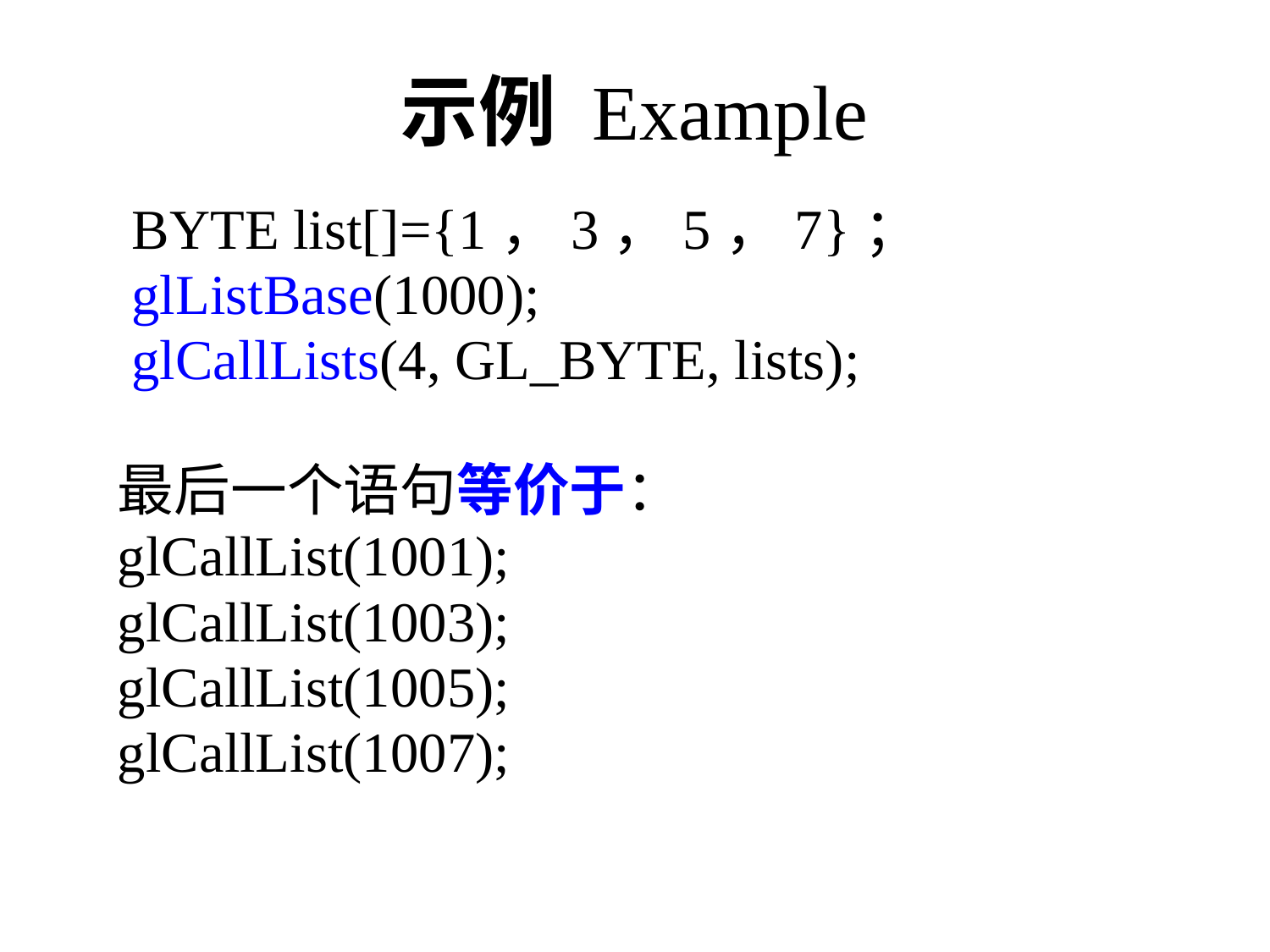

# 示例 Example
 BYTE list[]={1，3，5，7}；
 glListBase(1000);
 glCallLists(4, GL_BYTE, lists);

最后一个语句等价于：
glCallList(1001);
glCallList(1003);
glCallList(1005);
glCallList(1007);